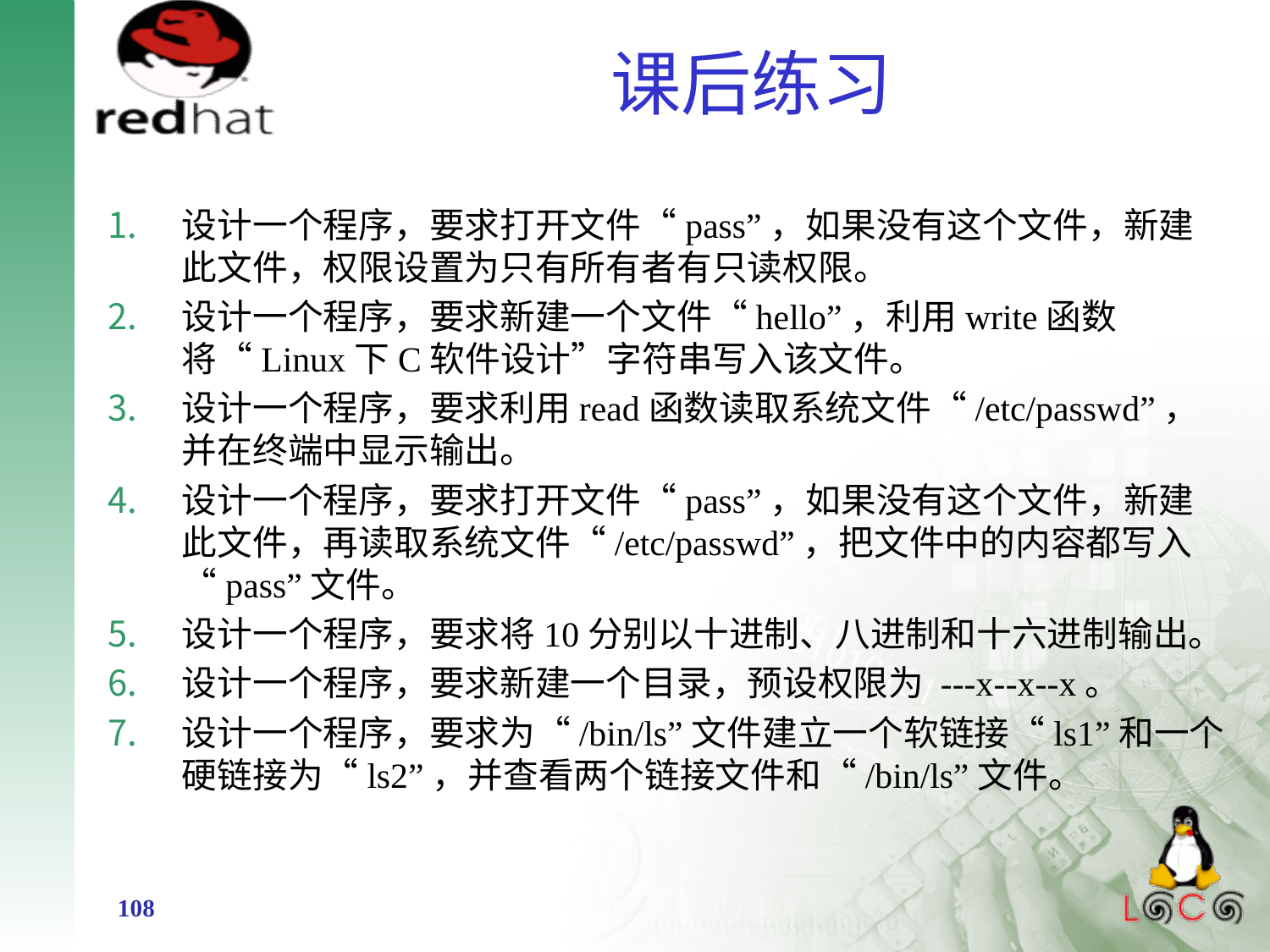

# 课后练习
设计一个程序，要求打开文件“pass”，如果没有这个文件，新建此文件，权限设置为只有所有者有只读权限。
设计一个程序，要求新建一个文件“hello”，利用write函数将“Linux下C软件设计”字符串写入该文件。
设计一个程序，要求利用read函数读取系统文件“/etc/passwd”，并在终端中显示输出。
设计一个程序，要求打开文件“pass”，如果没有这个文件，新建此文件，再读取系统文件“/etc/passwd”，把文件中的内容都写入“pass”文件。
设计一个程序，要求将10分别以十进制、八进制和十六进制输出。
设计一个程序，要求新建一个目录，预设权限为 ---x--x--x。
设计一个程序，要求为“/bin/ls”文件建立一个软链接“ls1”和一个硬链接为“ls2”，并查看两个链接文件和“/bin/ls”文件。
108